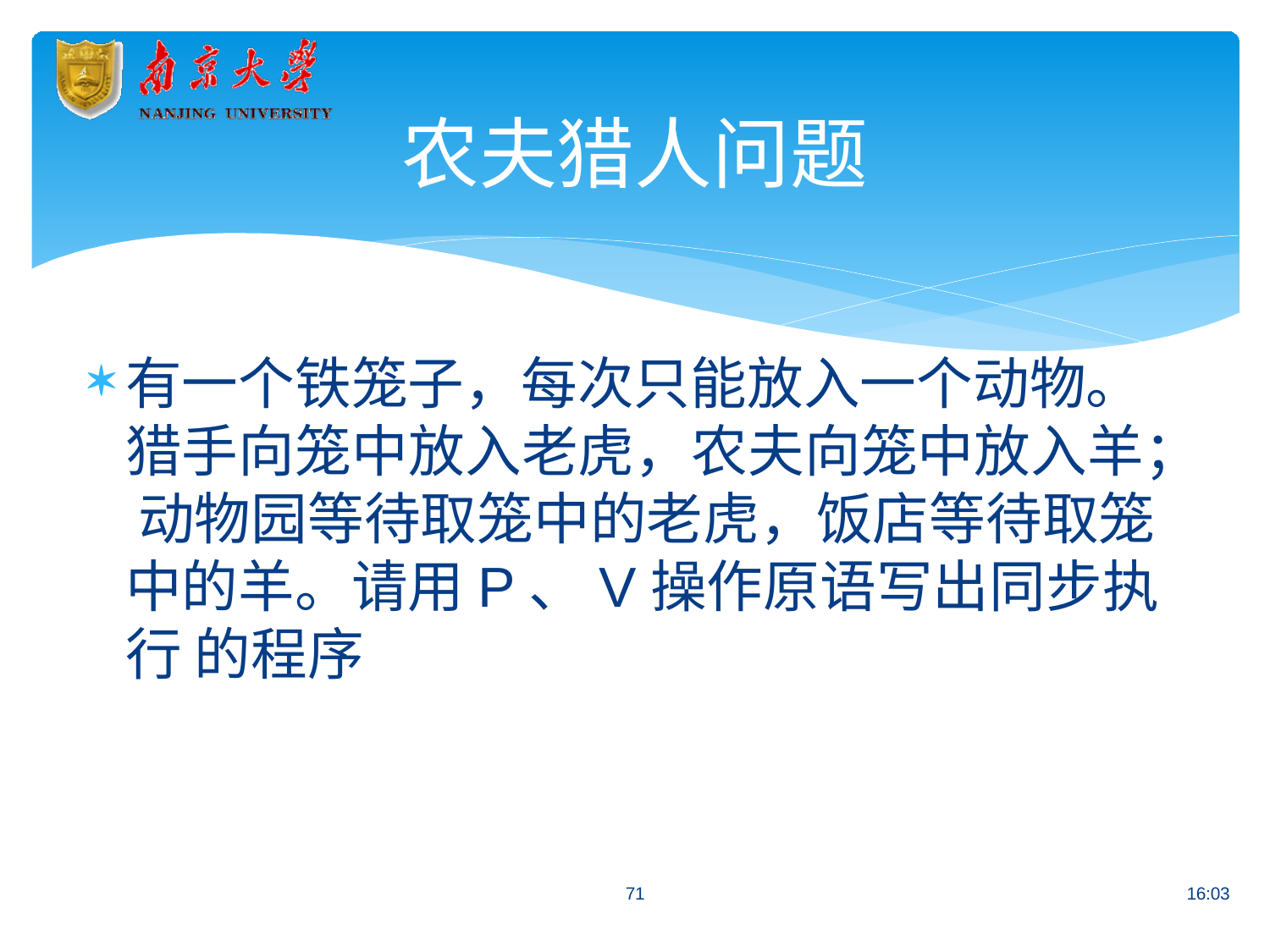

# 农夫猎人问题

有一个铁笼子，每次只能放入一个动物。 猎手向笼中放入老虎，农夫向笼中放入羊； 动物园等待取笼中的老虎，饭店等待取笼 中的羊。请用P、V操作原语写出同步执行 的程序
71
16:03